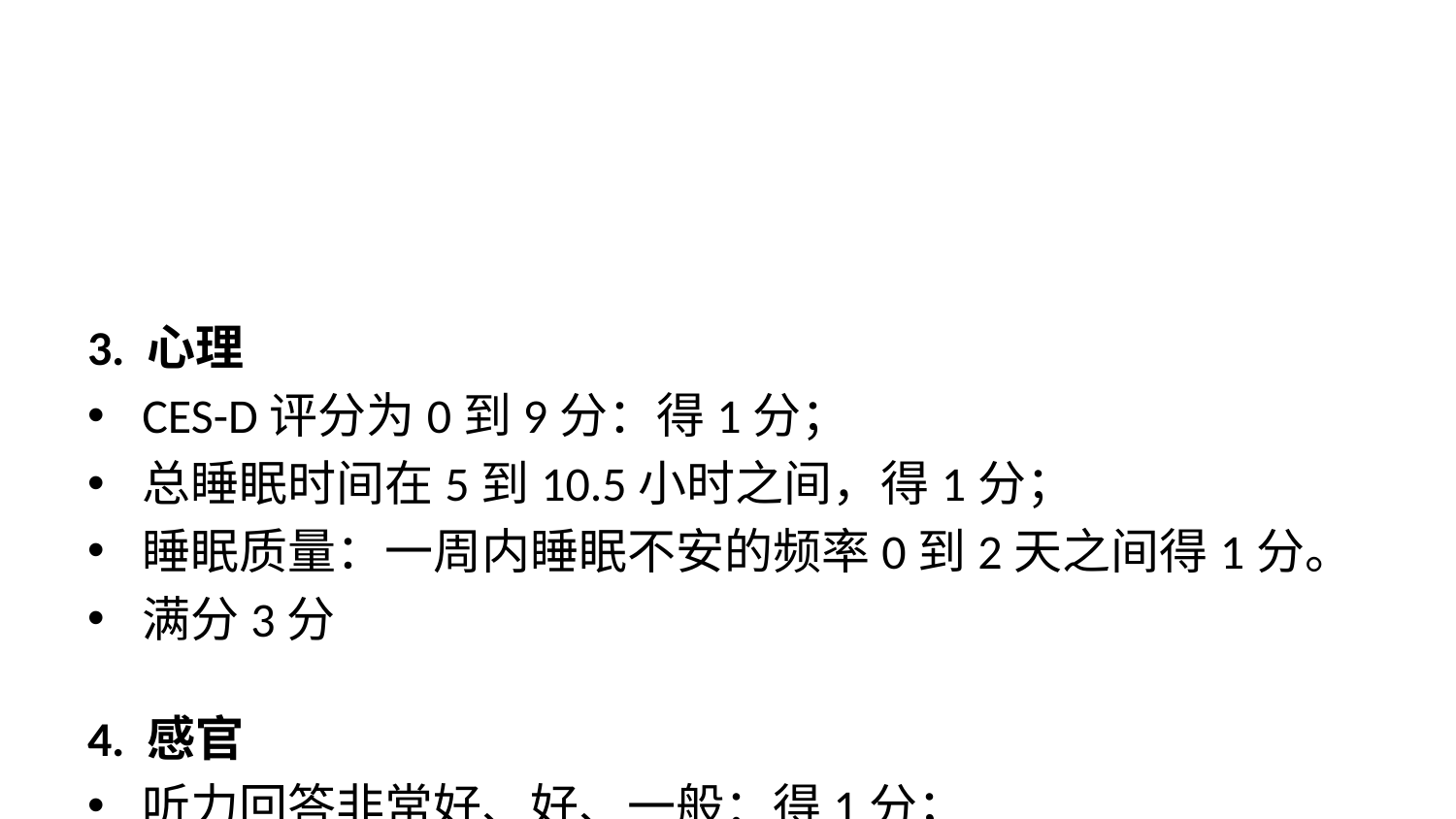

3. 心理
CES-D评分为0到9分：得1分；
总睡眠时间在5到10.5小时之间，得1分；
睡眠质量：一周内睡眠不安的频率0到2天之间得1分。
满分3分
4. 感官
听力回答非常好、好、一般：得1分；
视力回答非常好、好、一般：得1分（远和近两项）
满分3分
5. 活力
握力：男性≥ 35kg得1分，女性≥ 25kg得1分；
FEV：男性≥ 400得1分，女性≥ 290得1分;
血红蛋白：男性≥ 120g/L得1分，女性≥ 110g/L得1分。
满分3分